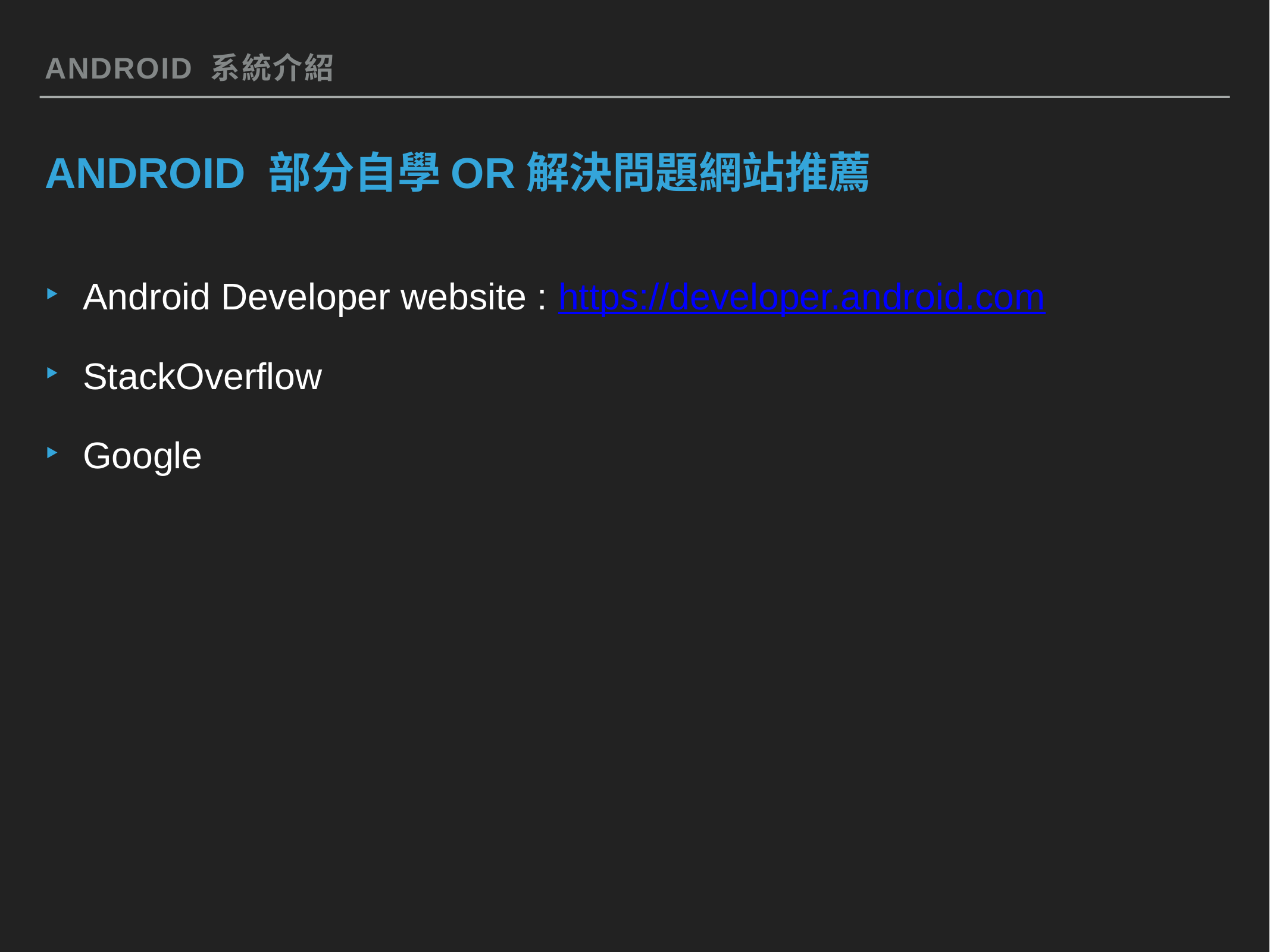

Android 系統介紹
# Android 部分自學or解決問題網站推薦
Android Developer website : https://developer.android.com
StackOverflow
Google